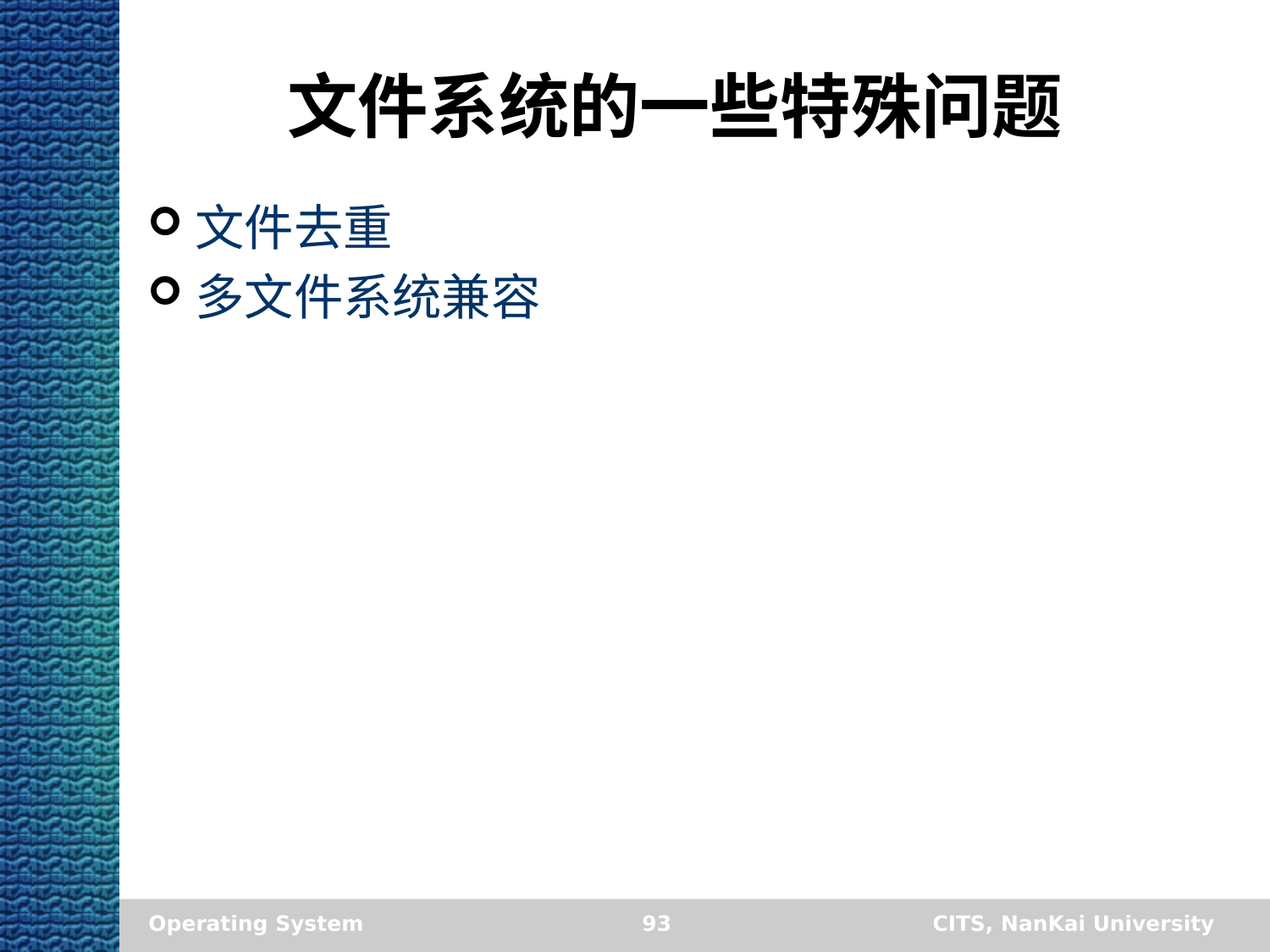

# 文件系统的一些特殊问题
文件去重
多文件系统兼容
Operating System
93
CITS, NanKai University